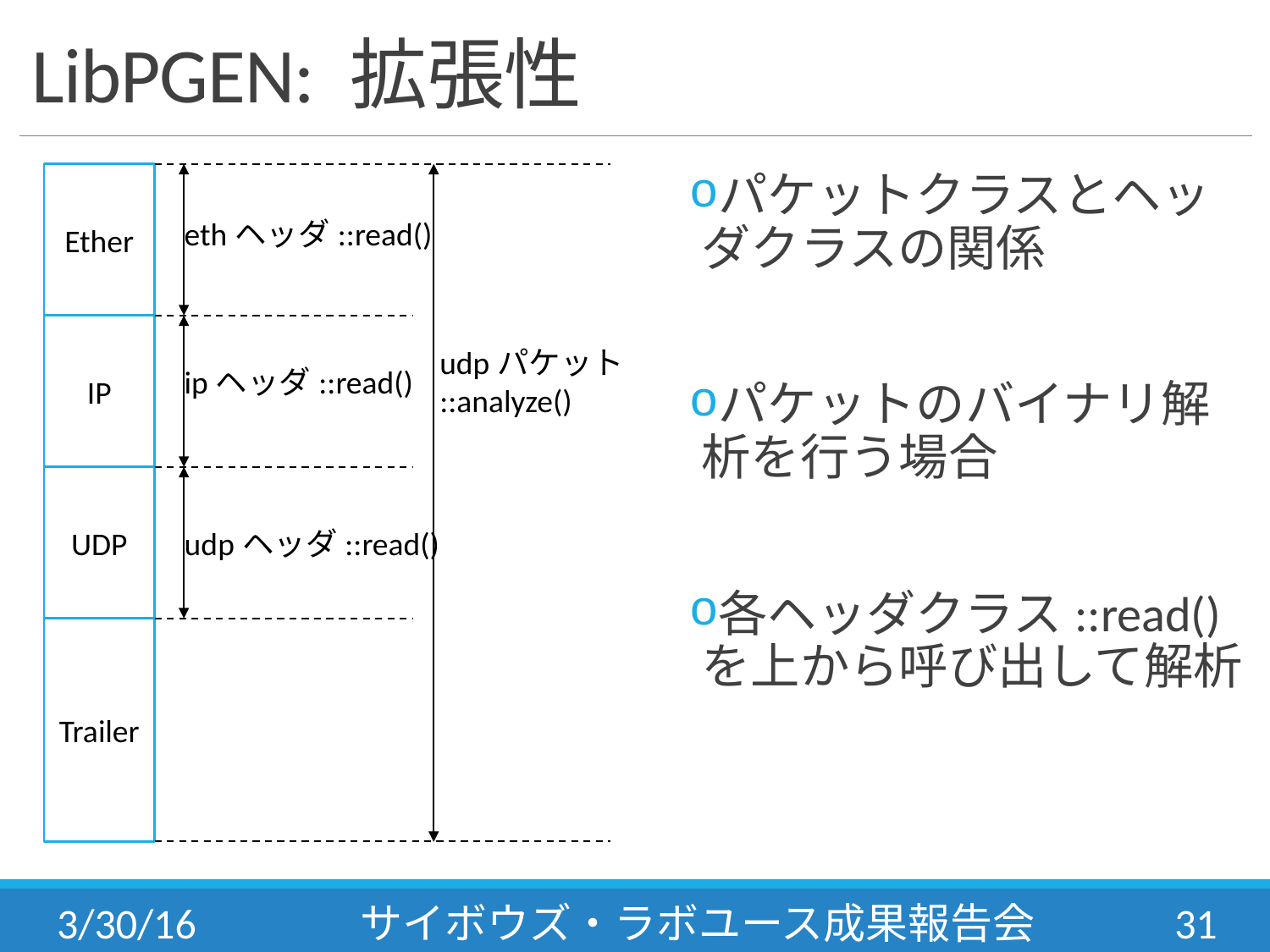

# LibPGEN: 拡張性
Ether
パケットクラスとヘッダクラスの関係

パケットのバイナリ解析を行う場合

各ヘッダクラス::read()を上から呼び出して解析

ethヘッダ::read()
IP
udpパケット
::analyze()
ipヘッダ::read()
UDP
udpヘッダ::read()
Trailer
3/30/16
サイボウズ・ラボユース成果報告会
31